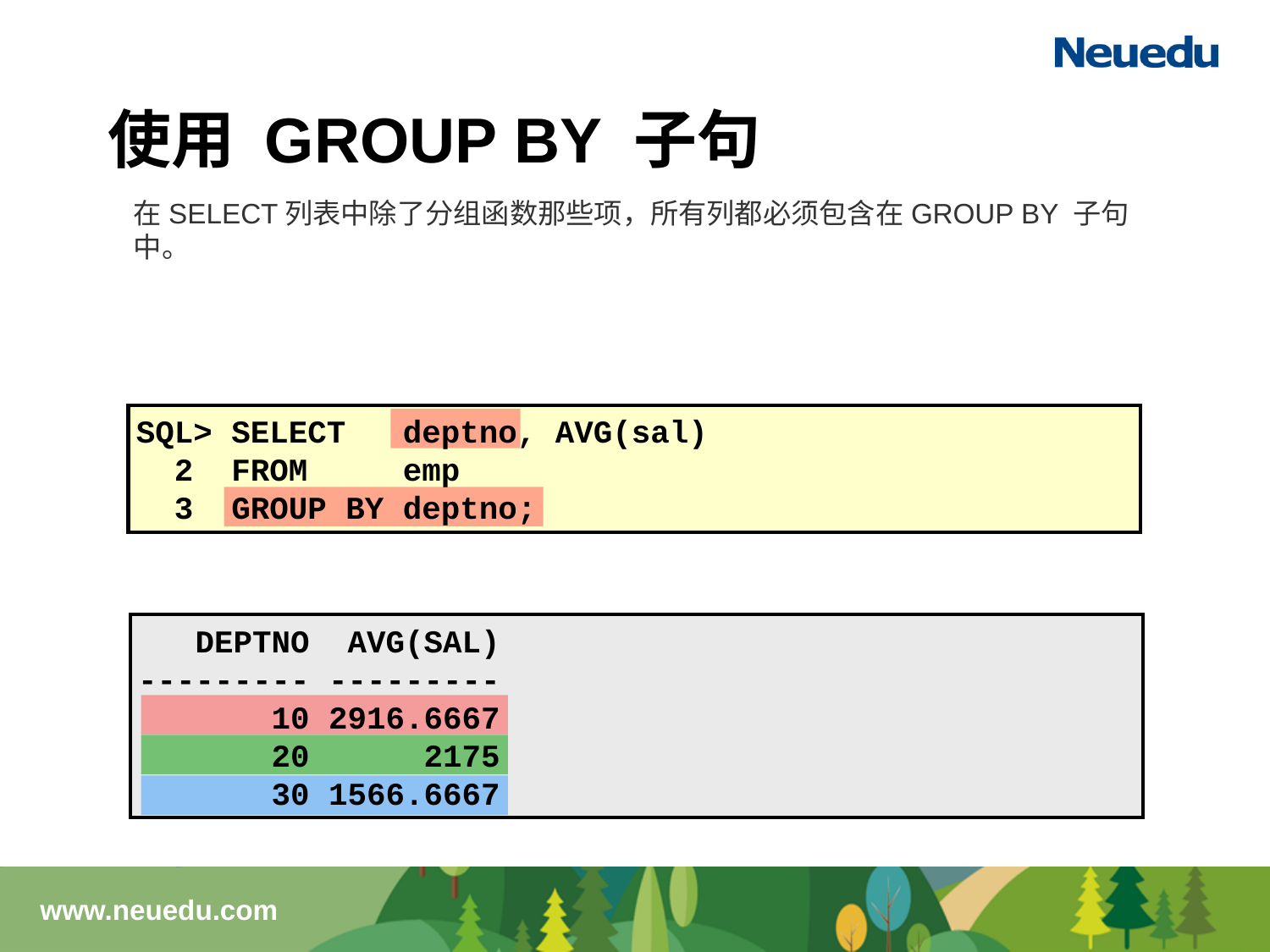

使用 GROUP BY 子句
在SELECT列表中除了分组函数那些项，所有列都必须包含在GROUP BY 子句中。
SQL> SELECT   deptno, AVG(sal)
  2  FROM     emp
  3  GROUP BY deptno;

   DEPTNO  AVG(SAL)
--------- ---------
       10 2916.6667
       20      2175
       30 1566.6667